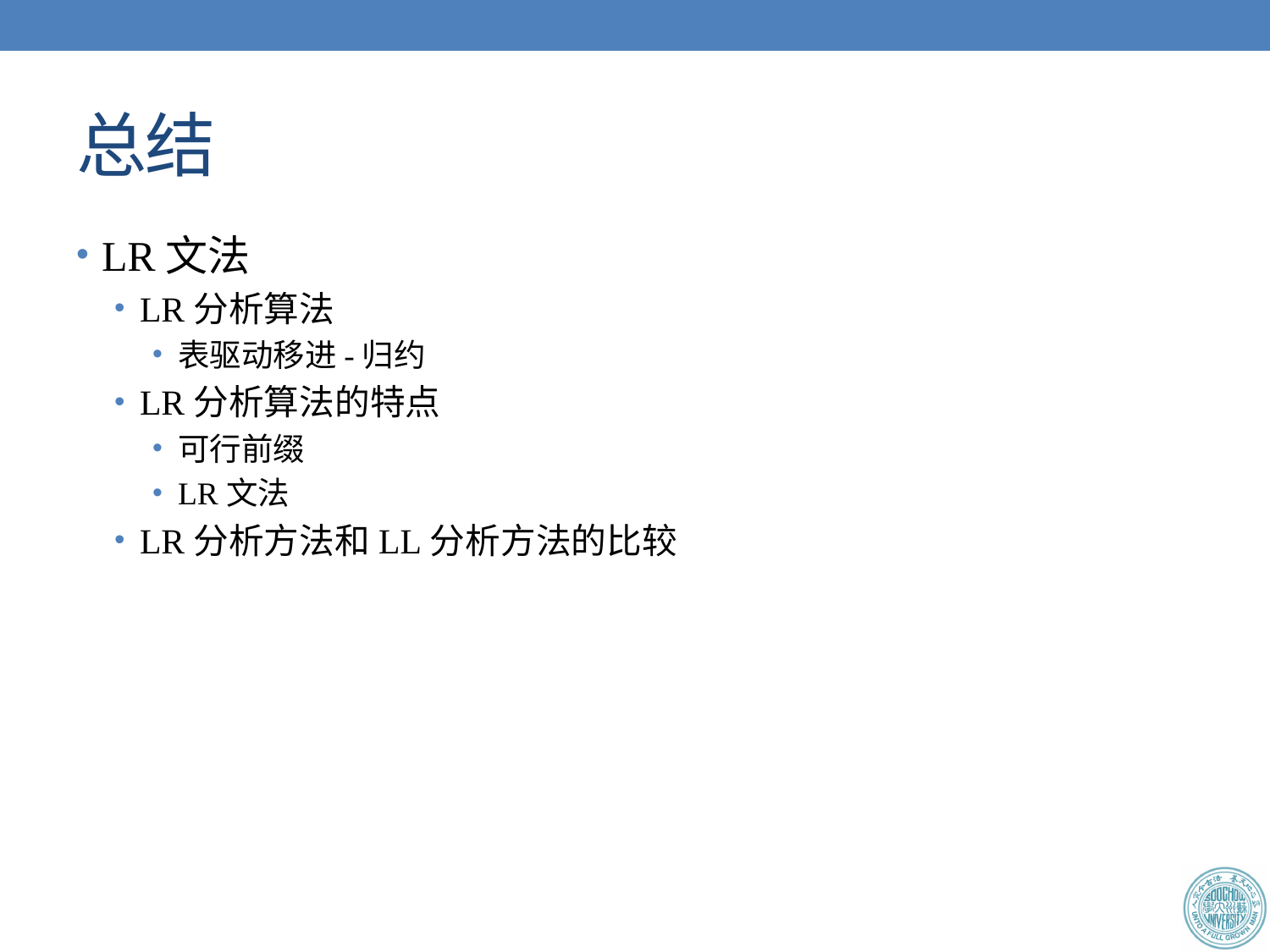

# 总结
LR文法
LR分析算法
表驱动移进-归约
LR分析算法的特点
可行前缀
LR文法
LR分析方法和LL分析方法的比较